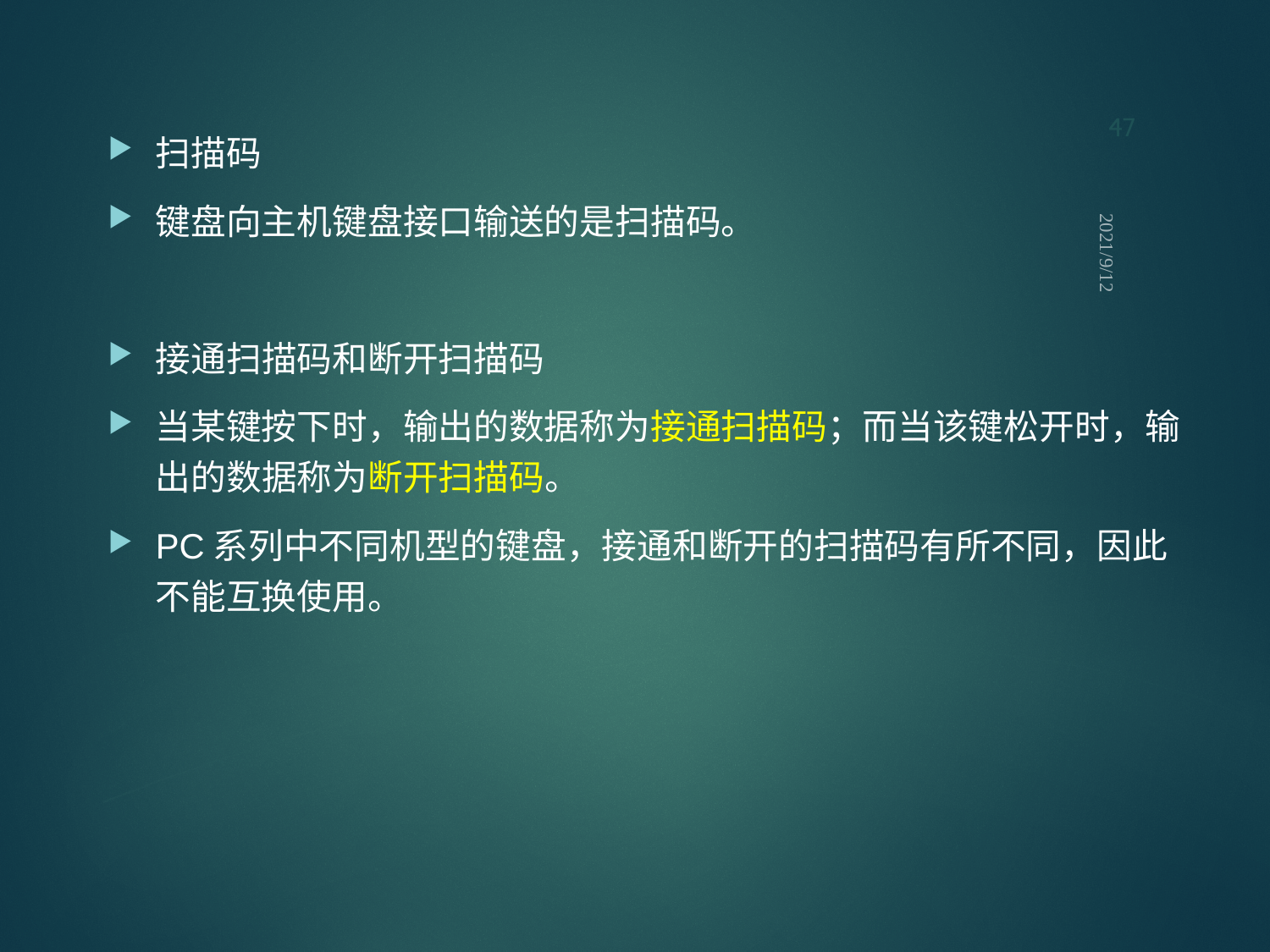

47
扫描码
键盘向主机键盘接口输送的是扫描码。

接通扫描码和断开扫描码
当某键按下时，输出的数据称为接通扫描码；而当该键松开时，输出的数据称为断开扫描码。
PC系列中不同机型的键盘，接通和断开的扫描码有所不同，因此不能互换使用。
2021/9/12